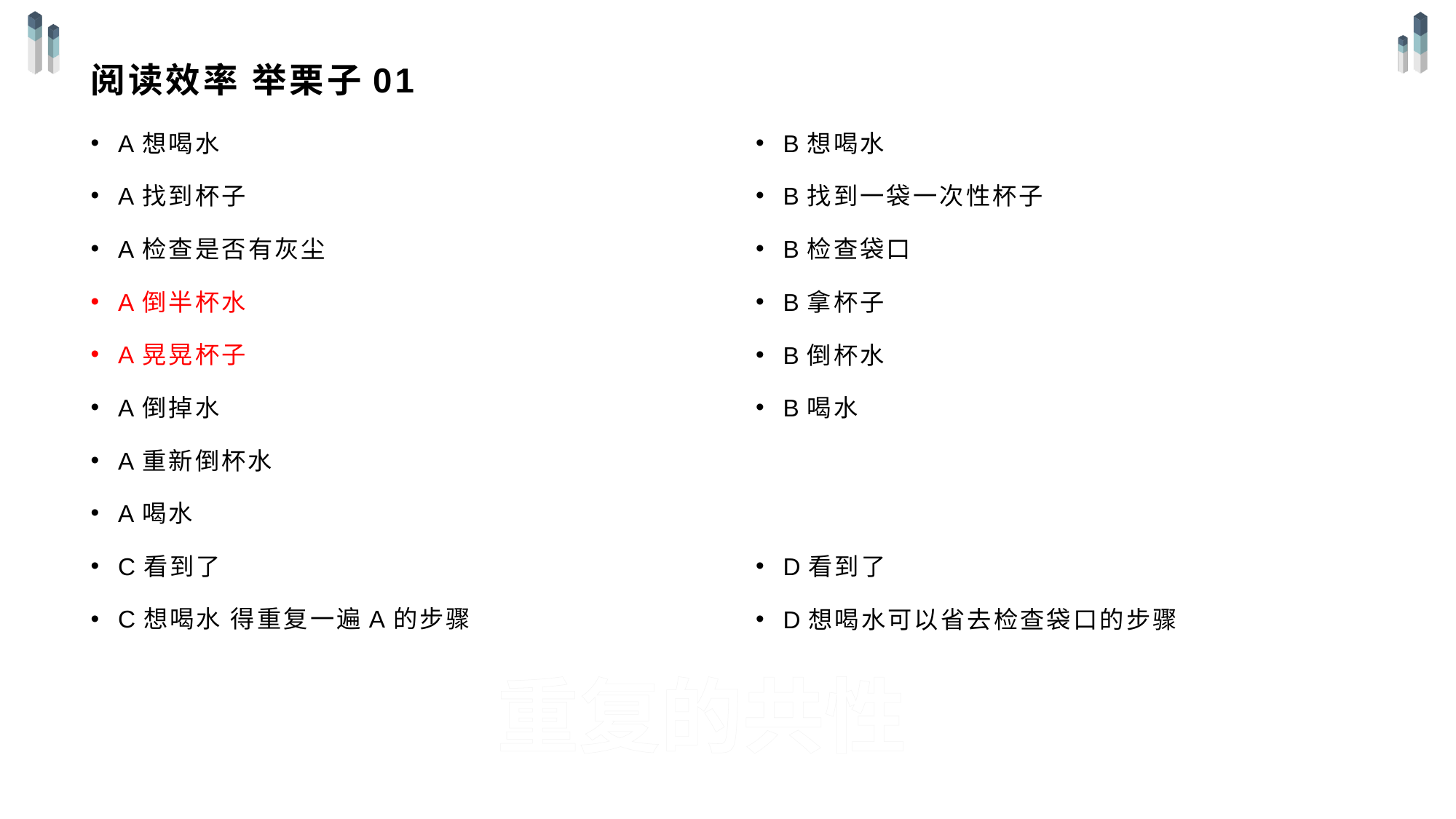

# 阅读效率 举栗子01
A想喝水
A找到杯子
A检查是否有灰尘
A倒半杯水
A晃晃杯子
A倒掉水
A重新倒杯水
A喝水
C看到了
C想喝水 得重复一遍A的步骤
B想喝水
B找到一袋一次性杯子
B检查袋口
B拿杯子
B倒杯水
B喝水

D看到了
D想喝水可以省去检查袋口的步骤
重复的共性